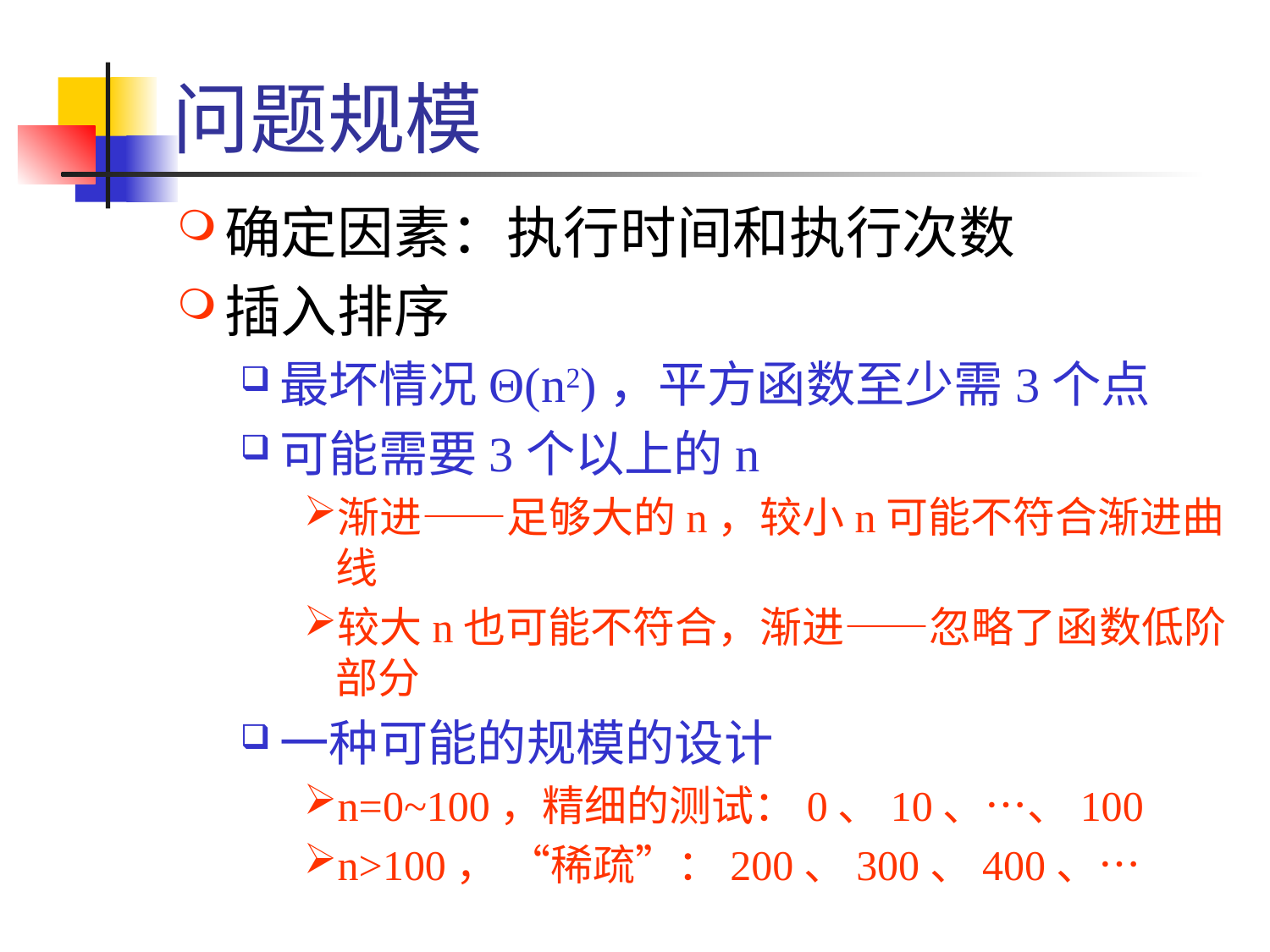

# 问题规模
确定因素：执行时间和执行次数
插入排序
最坏情况Θ(n2)，平方函数至少需3个点
可能需要3个以上的n
渐进——足够大的n，较小n可能不符合渐进曲线
较大n也可能不符合，渐进——忽略了函数低阶部分
一种可能的规模的设计
n=0~100，精细的测试：0、10、…、100
n>100， “稀疏”：200、300、400、…